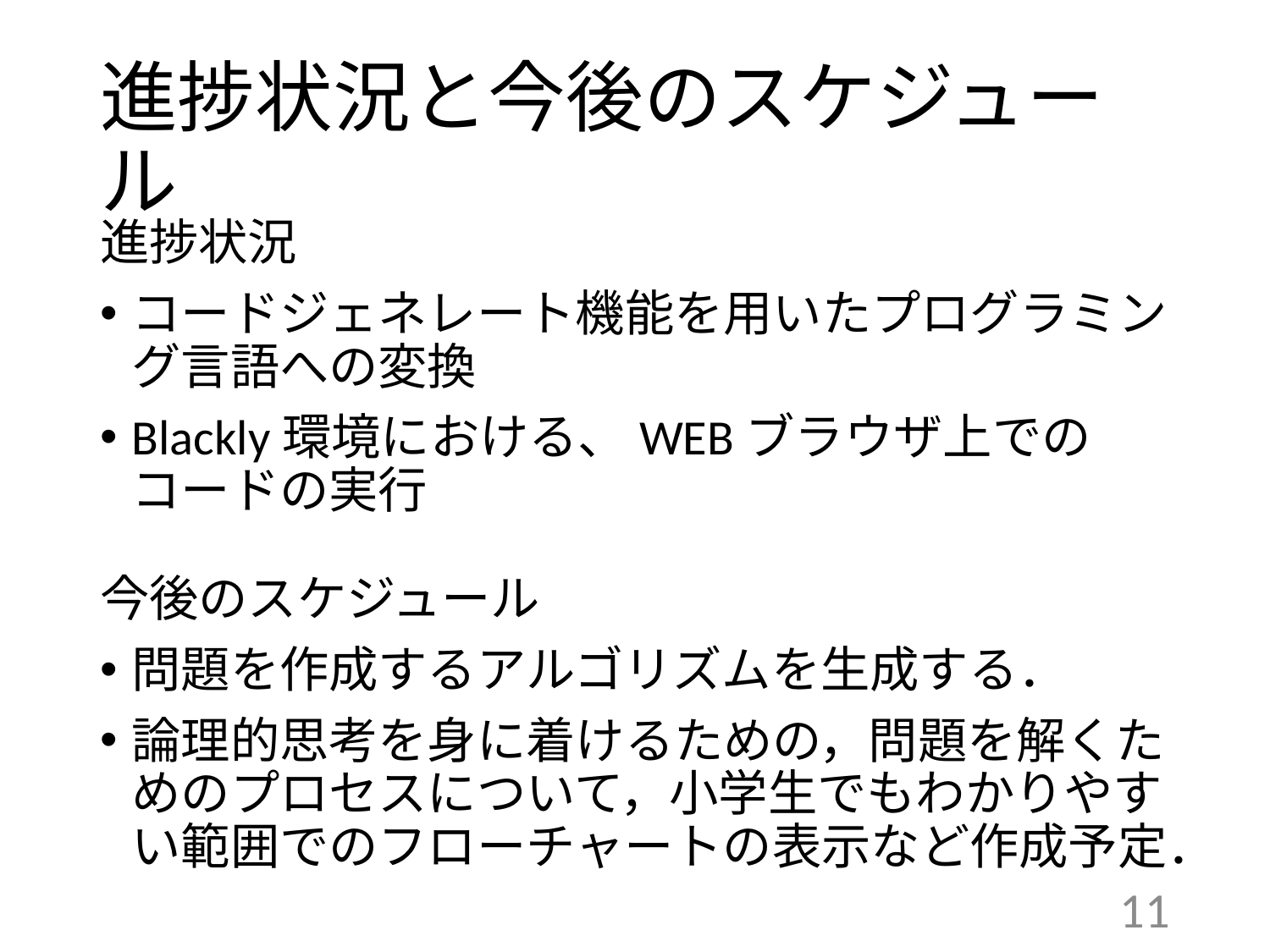

# 進捗状況と今後のスケジュール
進捗状況
コードジェネレート機能を用いたプログラミング言語への変換
Blackly環境における、WEBブラウザ上でのコードの実行

今後のスケジュール
問題を作成するアルゴリズムを生成する．
論理的思考を身に着けるための，問題を解くためのプロセスについて，小学生でもわかりやすい範囲でのフローチャートの表示など作成予定．
11